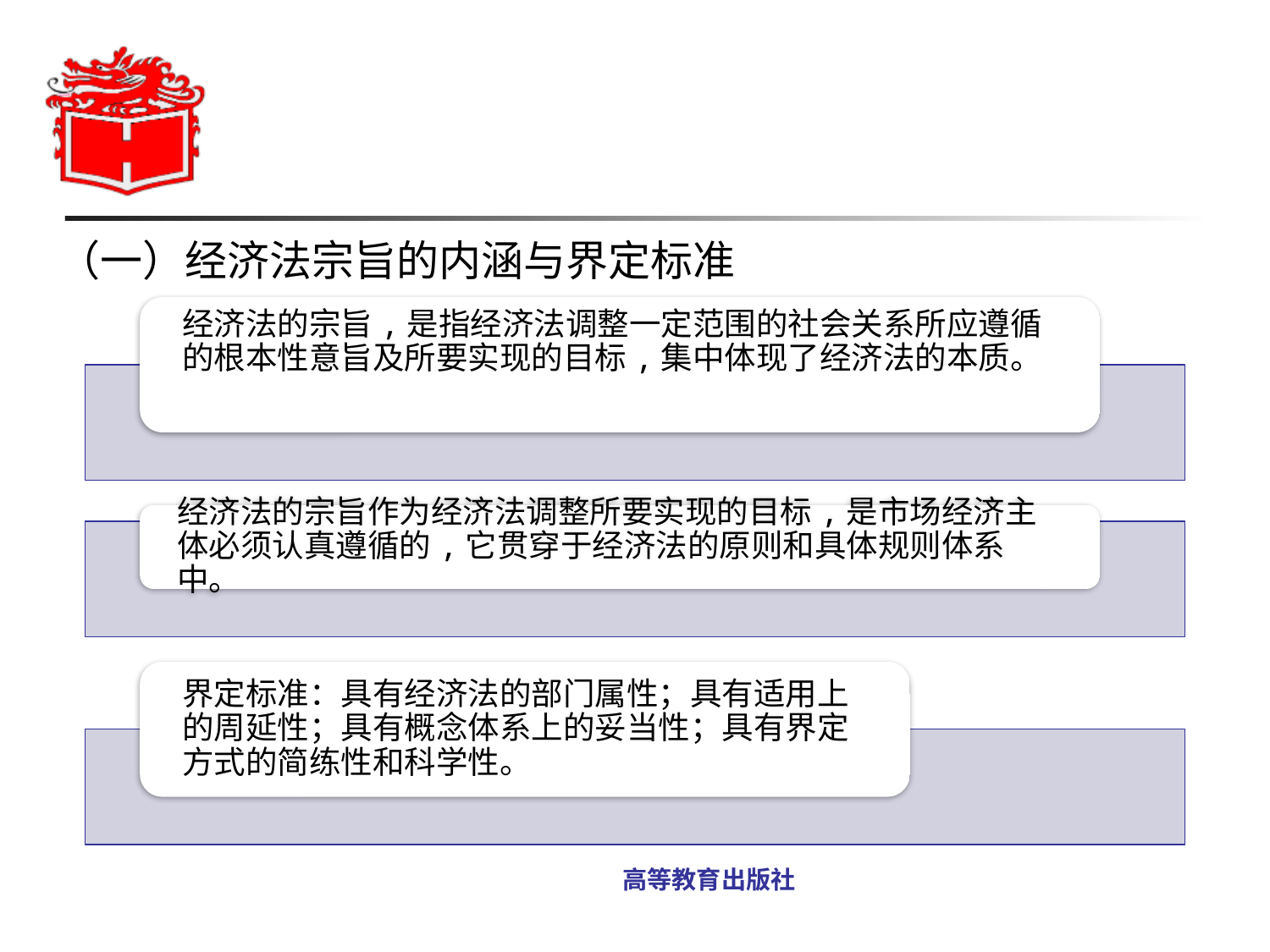

（一）经济法宗旨的内涵与界定标准

经济法的宗旨,是指经济法调整一定范围的社会关系所应遵循的根本性意旨及所要实现的目标,集中体现了经济法的本质。

经济法的宗旨作为经济法调整所要实现的目标,是市场经济主体必须认真遵循的,它贯穿于经济法的原则和具体规则体系中。
界定标准：具有经济法的部门属性；具有适用上的周延性；具有概念体系上的妥当性；具有界定方式的简练性和科学性。

高等教育出版社